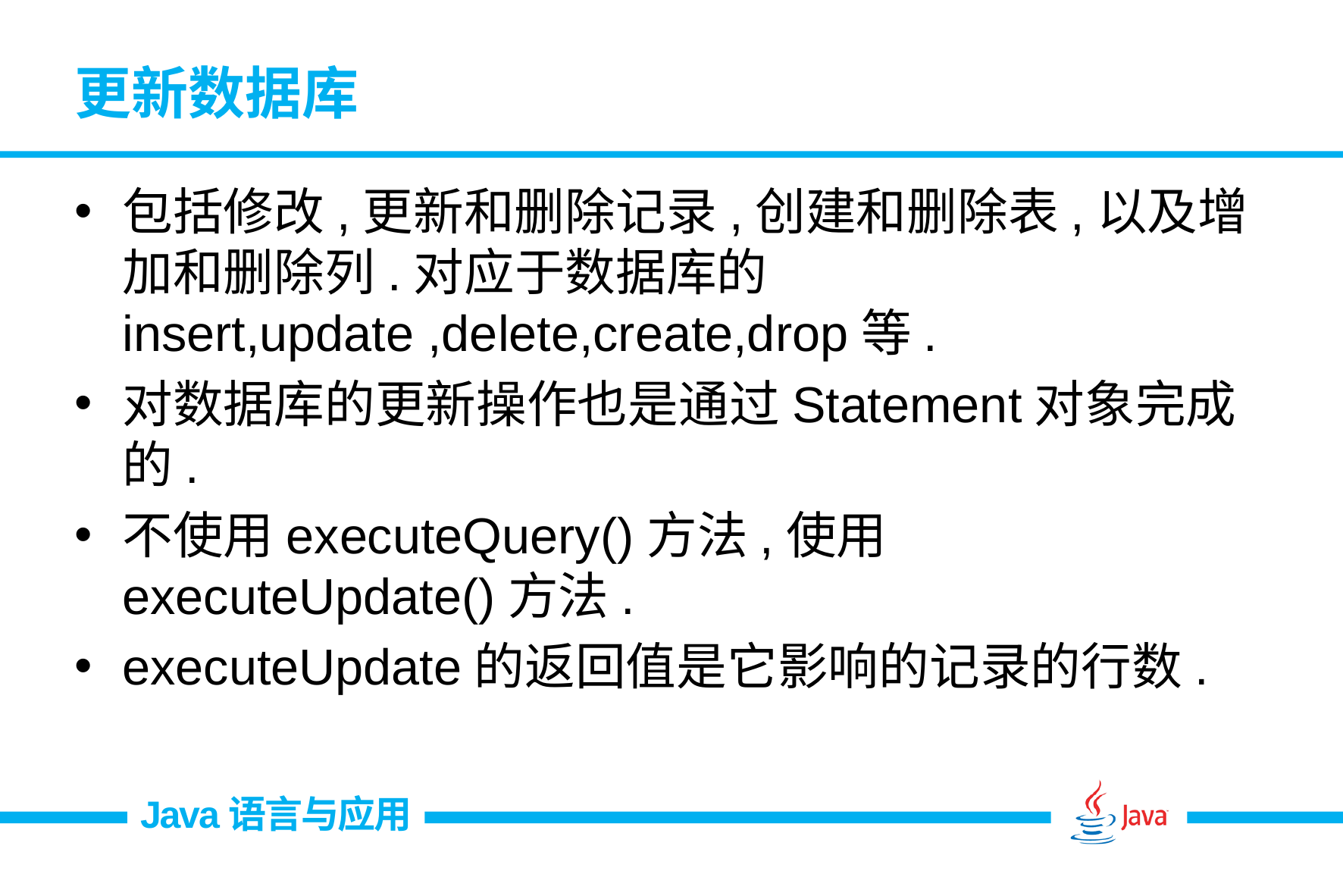

# 更新数据库
包括修改,更新和删除记录,创建和删除表,以及增加和删除列.对应于数据库的insert,update ,delete,create,drop等.
对数据库的更新操作也是通过Statement对象完成的.
不使用executeQuery()方法,使用executeUpdate()方法.
executeUpdate的返回值是它影响的记录的行数.